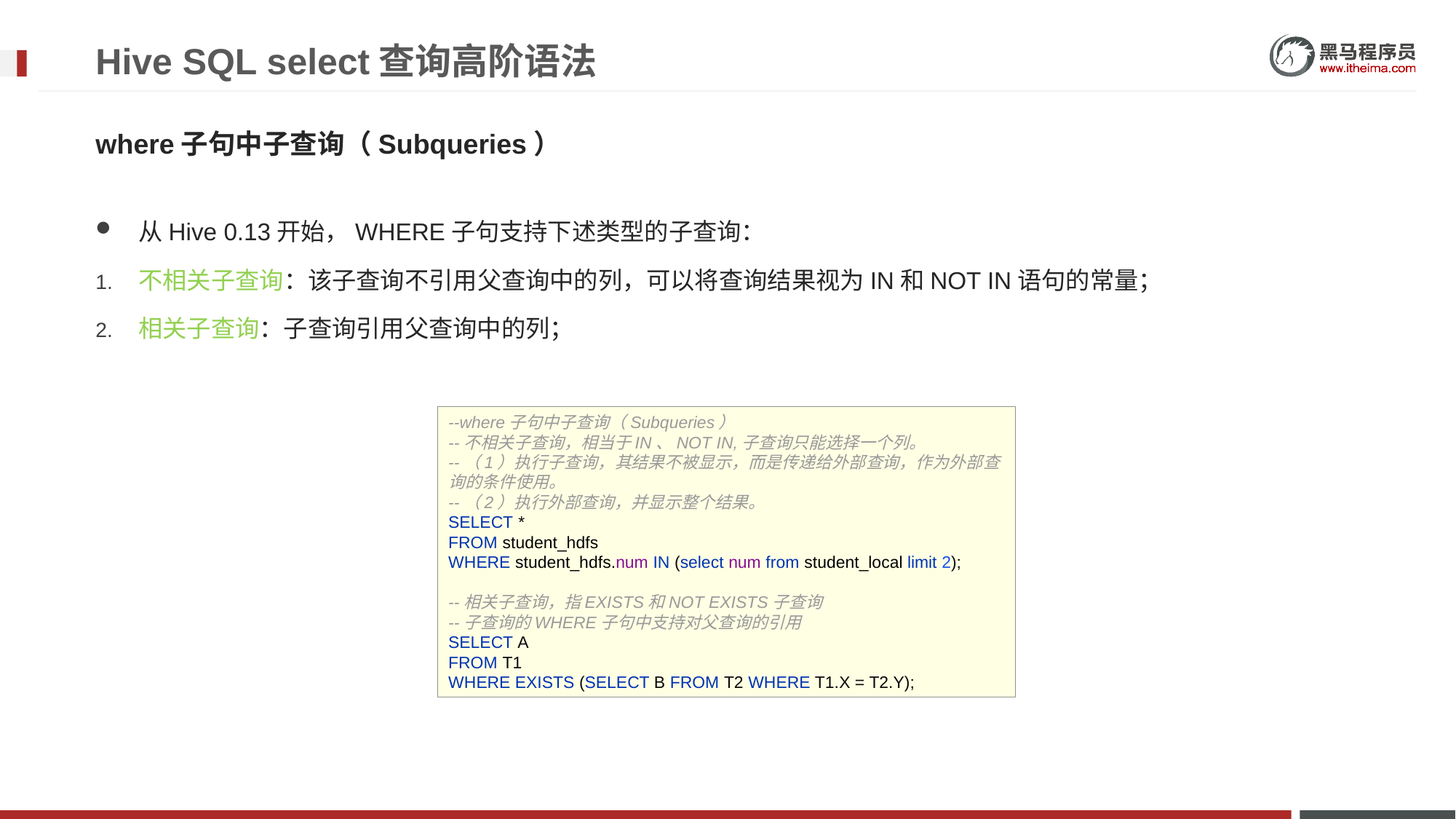

# Hive SQL select查询高阶语法
where子句中子查询（Subqueries）
从Hive 0.13开始，WHERE子句支持下述类型的子查询：
不相关子查询：该子查询不引用父查询中的列，可以将查询结果视为IN和NOT IN语句的常量；
相关子查询：子查询引用父查询中的列；
--where子句中子查询（Subqueries）
--不相关子查询，相当于IN、NOT IN,子查询只能选择一个列。
--（1）执行子查询，其结果不被显示，而是传递给外部查询，作为外部查询的条件使用。
--（2）执行外部查询，并显示整个结果。　　
SELECT *
FROM student_hdfs
WHERE student_hdfs.num IN (select num from student_local limit 2);
--相关子查询，指EXISTS和NOT EXISTS子查询
--子查询的WHERE子句中支持对父查询的引用
SELECT A
FROM T1
WHERE EXISTS (SELECT B FROM T2 WHERE T1.X = T2.Y);